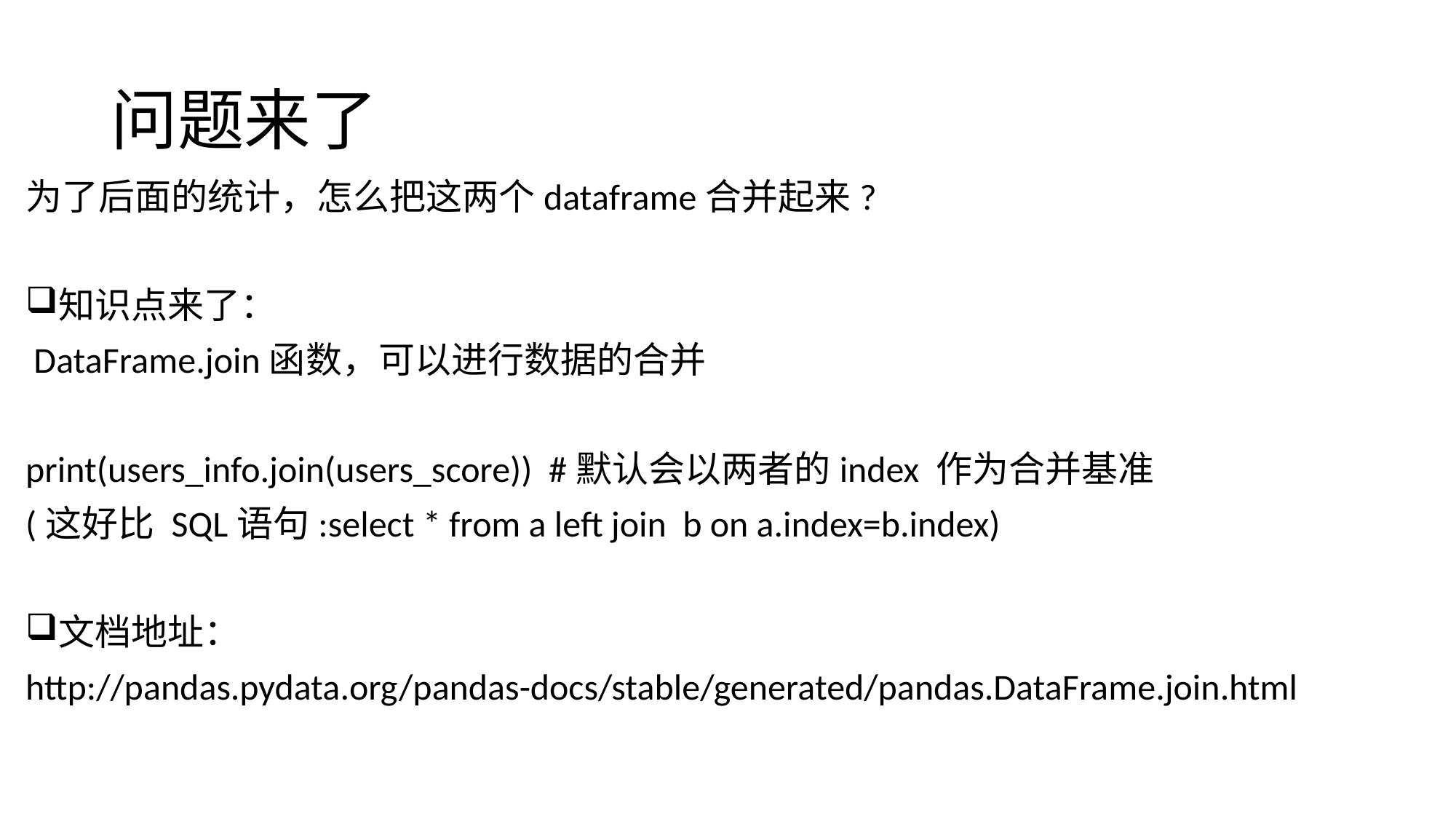

# 问题来了
为了后面的统计，怎么把这两个dataframe合并起来?

知识点来了：
 DataFrame.join函数，可以进行数据的合并

print(users_info.join(users_score))  #默认会以两者的index 作为合并基准
(这好比 SQL语句:select * from a left join  b on a.index=b.index)

文档地址：
http://pandas.pydata.org/pandas-docs/stable/generated/pandas.DataFrame.join.html